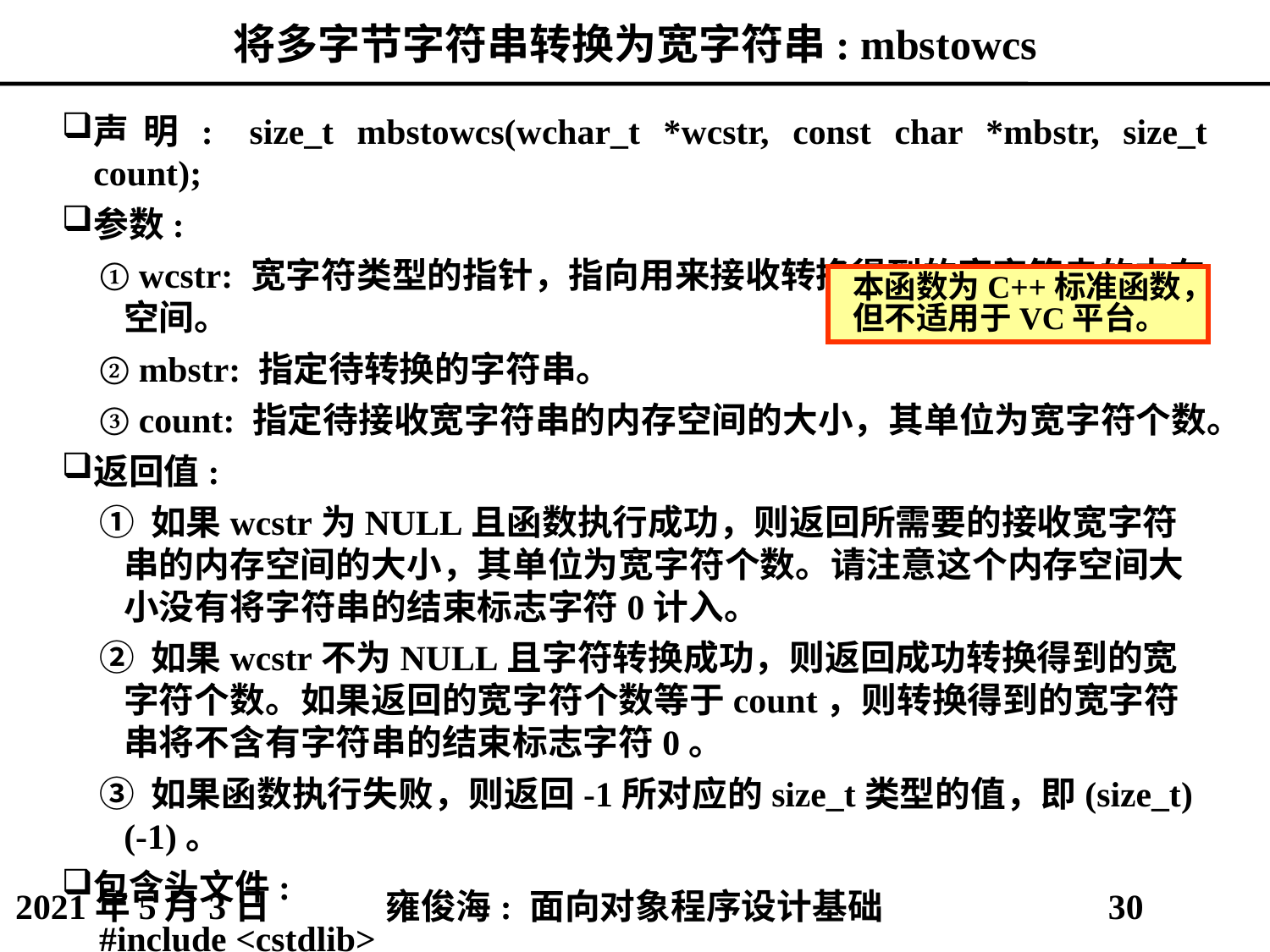

# 将多字节字符串转换为宽字符串: mbstowcs

声明:	size_t mbstowcs(wchar_t *wcstr, const char *mbstr, size_t count);
参数:
① wcstr: 宽字符类型的指针，指向用来接收转换得到的宽字符串的内存空间。
② mbstr: 指定待转换的字符串。
③ count: 指定待接收宽字符串的内存空间的大小，其单位为宽字符个数。
返回值:
① 如果wcstr为NULL且函数执行成功，则返回所需要的接收宽字符串的内存空间的大小，其单位为宽字符个数。请注意这个内存空间大小没有将字符串的结束标志字符0计入。
② 如果wcstr不为NULL且字符转换成功，则返回成功转换得到的宽字符个数。如果返回的宽字符个数等于count，则转换得到的宽字符串将不含有字符串的结束标志字符0。
③ 如果函数执行失败，则返回-1所对应的size_t类型的值，即(size_t)(-1)。
包含头文件:
#include <cstdlib>
本函数为C++标准函数，但不适用于VC平台。
2021年5月3日
雍俊海: 面向对象程序设计基础
30